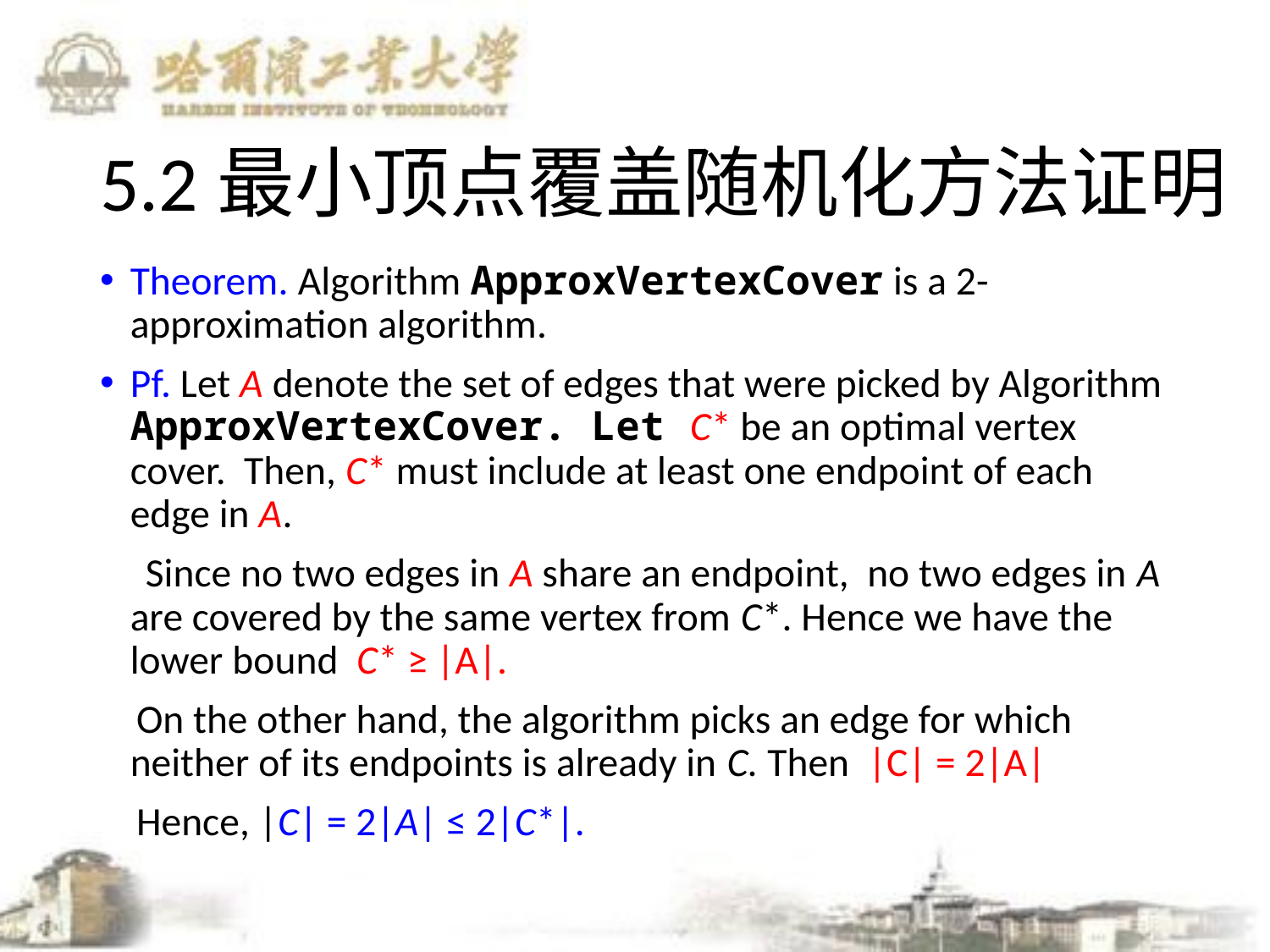

# 5.2最小顶点覆盖随机化方法证明
Theorem. Algorithm ApproxVertexCover is a 2-approximation algorithm.
Pf. Let A denote the set of edges that were picked by Algorithm ApproxVertexCover. Let C* be an optimal vertex cover.  Then, C* must include at least one endpoint of each edge in A.
     Since no two edges in A share an endpoint,  no two edges in A are covered by the same vertex from C*. Hence we have the lower bound  C* ≥ |A|.
    On the other hand, the algorithm picks an edge for which neither of its endpoints is already in C. Then  |C| = 2|A|
    Hence, |C| = 2|A| ≤ 2|C*|.